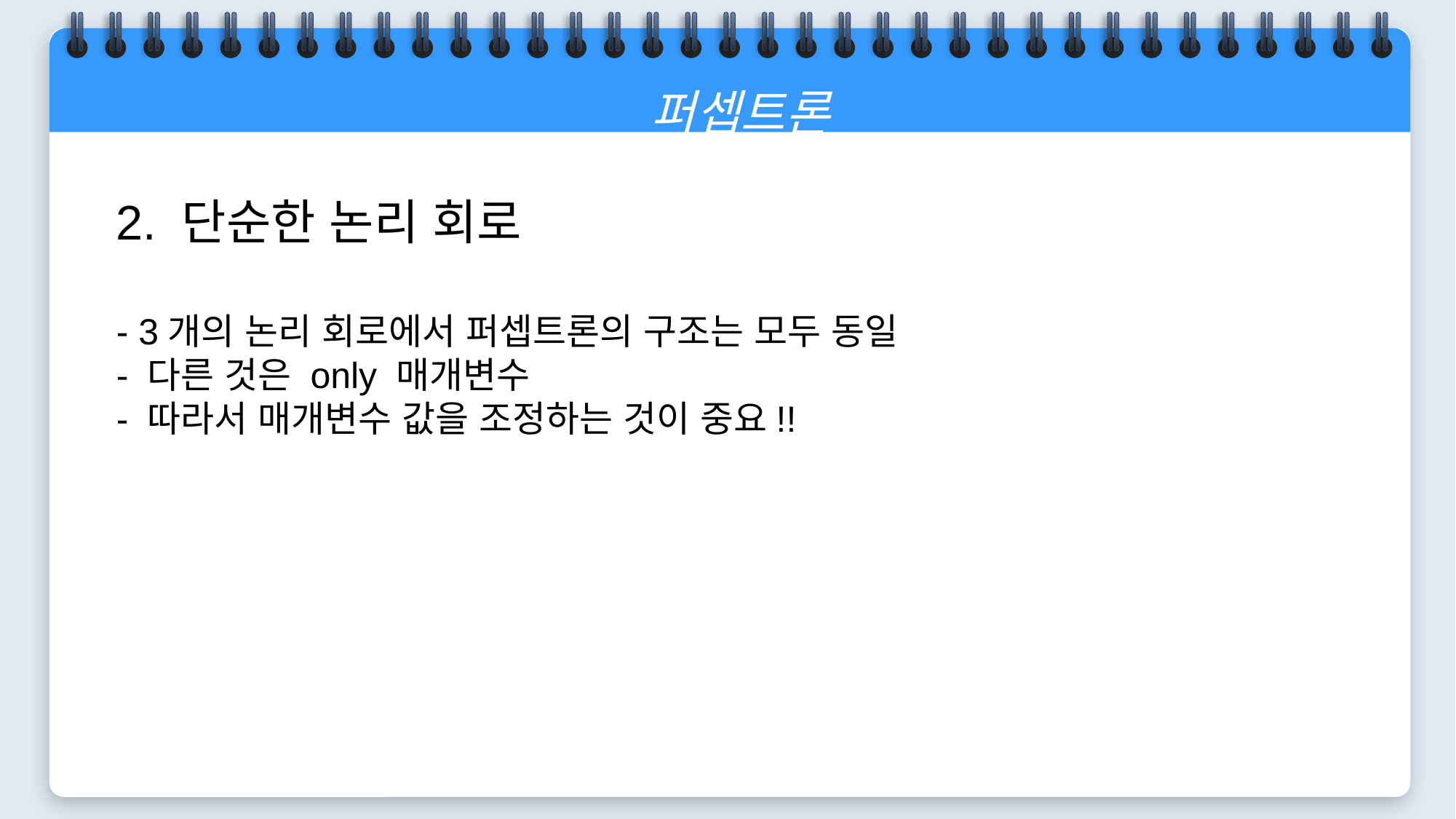

퍼셉트론
2. 단순한 논리 회로

- 3개의 논리 회로에서 퍼셉트론의 구조는 모두 동일
- 다른 것은 only 매개변수
- 따라서 매개변수 값을 조정하는 것이 중요!!